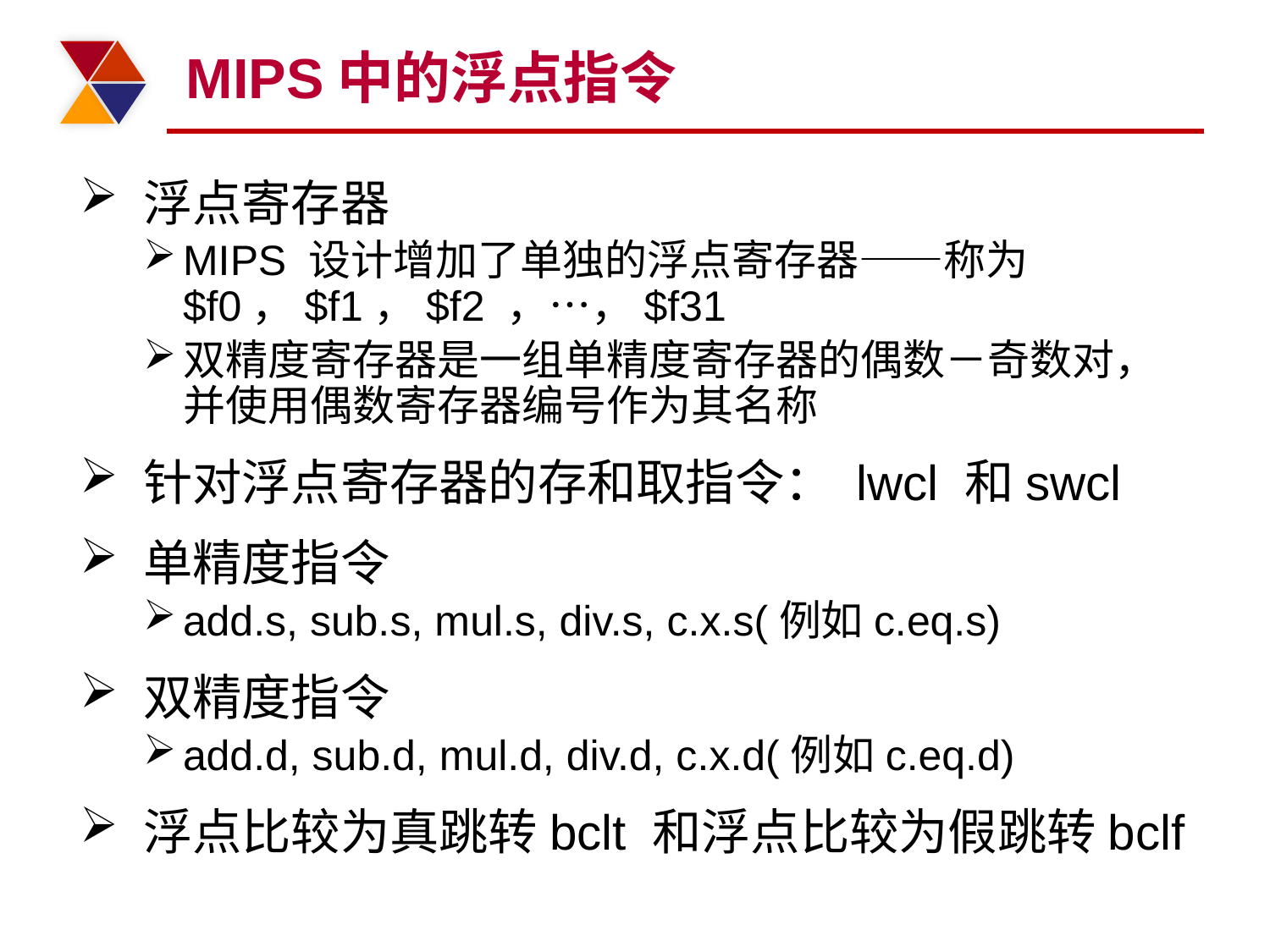

# MIPS中的浮点指令
浮点寄存器
MIPS 设计增加了单独的浮点寄存器——称为$f0，$f1，$f2 ，…，$f31
双精度寄存器是一组单精度寄存器的偶数－奇数对，并使用偶数寄存器编号作为其名称
针对浮点寄存器的存和取指令： lwcl 和swcl
单精度指令
add.s, sub.s, mul.s, div.s, c.x.s(例如c.eq.s)
双精度指令
add.d, sub.d, mul.d, div.d, c.x.d(例如c.eq.d)
浮点比较为真跳转bclt 和浮点比较为假跳转bclf